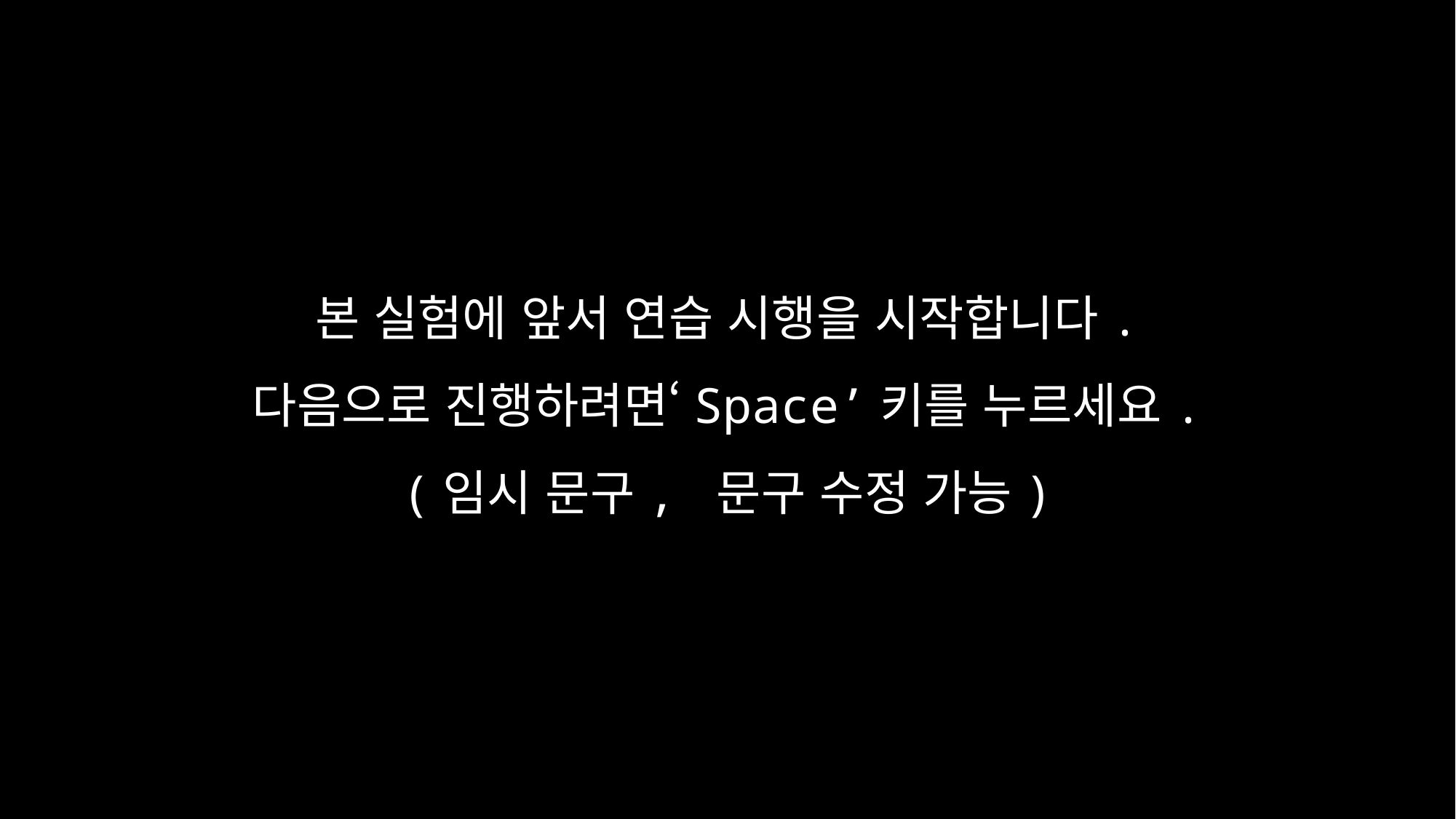

본 실험에 앞서 연습 시행을 시작합니다.
다음으로 진행하려면‘Space’키를 누르세요.
(임시 문구, 문구 수정 가능)